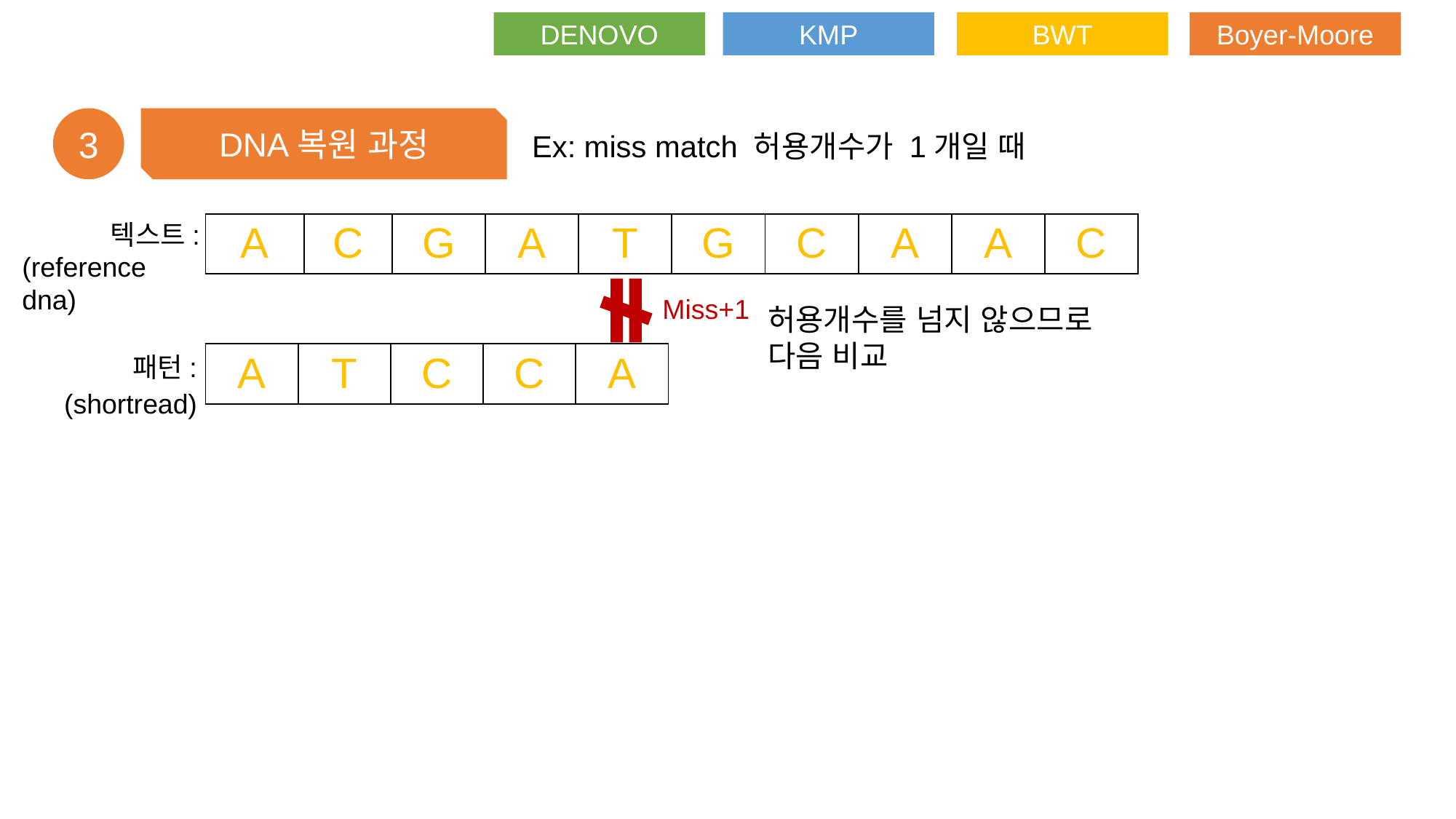

DENOVO
KMP
BWT
Boyer-Moore
3
DNA복원 과정
Ex: miss match 허용개수가 1개일 때
텍스트:
| A | C | G | A | T | G | C | A | A | C |
| --- | --- | --- | --- | --- | --- | --- | --- | --- | --- |
(reference dna)

Miss+1
허용개수를 넘지 않으므로 다음 비교
| A | T | C | C | A |
| --- | --- | --- | --- | --- |
패턴:
(shortread)